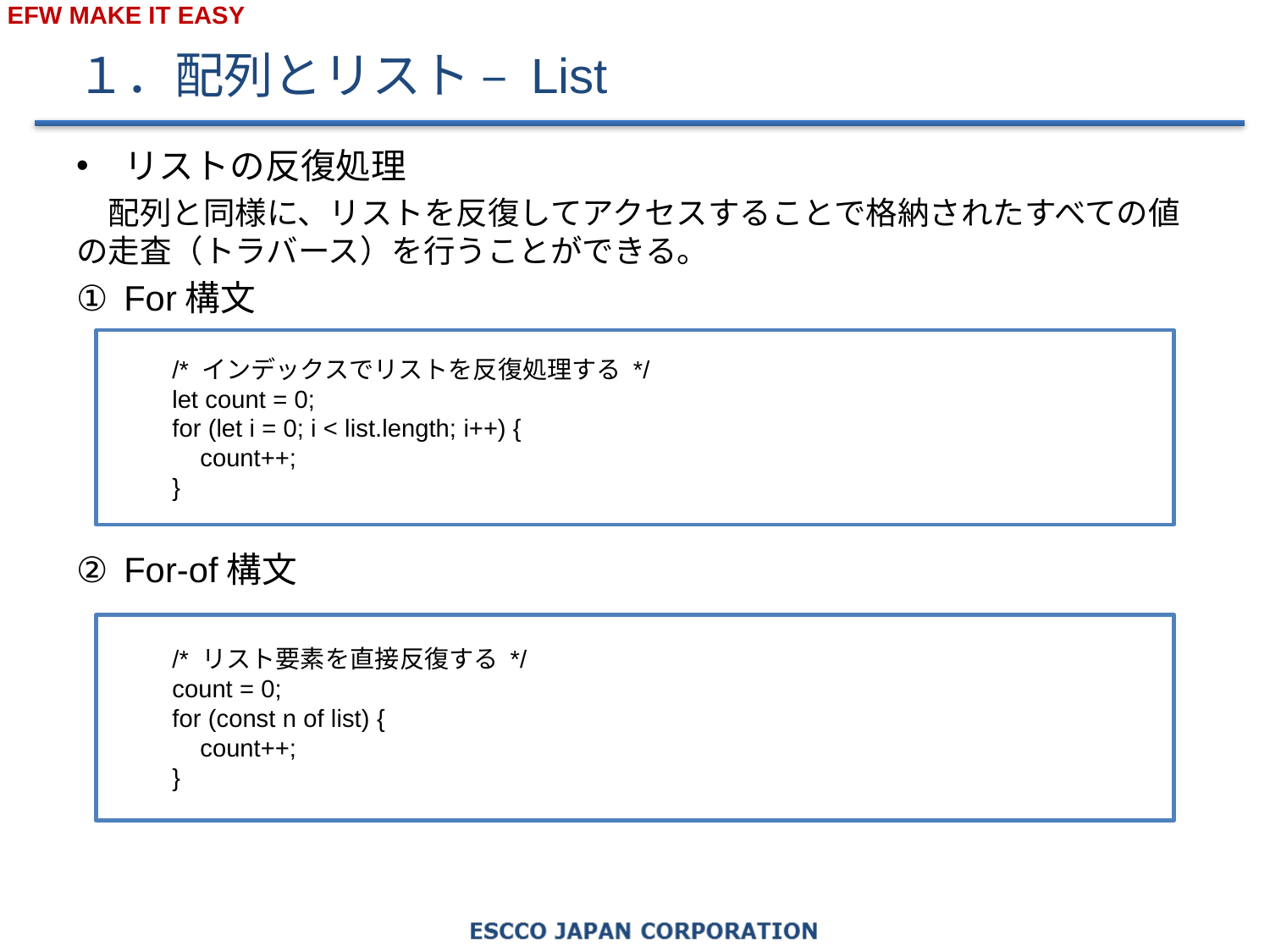

# １．配列とリスト – List
リストの反復処理
　配列と同様に、リストを反復してアクセスすることで格納されたすべての値の走査（トラバース）を行うことができる。
For構文

For-of構文
/* インデックスでリストを反復処理する */
let count = 0;
for (let i = 0; i < list.length; i++) {
    count++;
}
/* リスト要素を直接反復する */
count = 0;
for (const n of list) {
    count++;
}